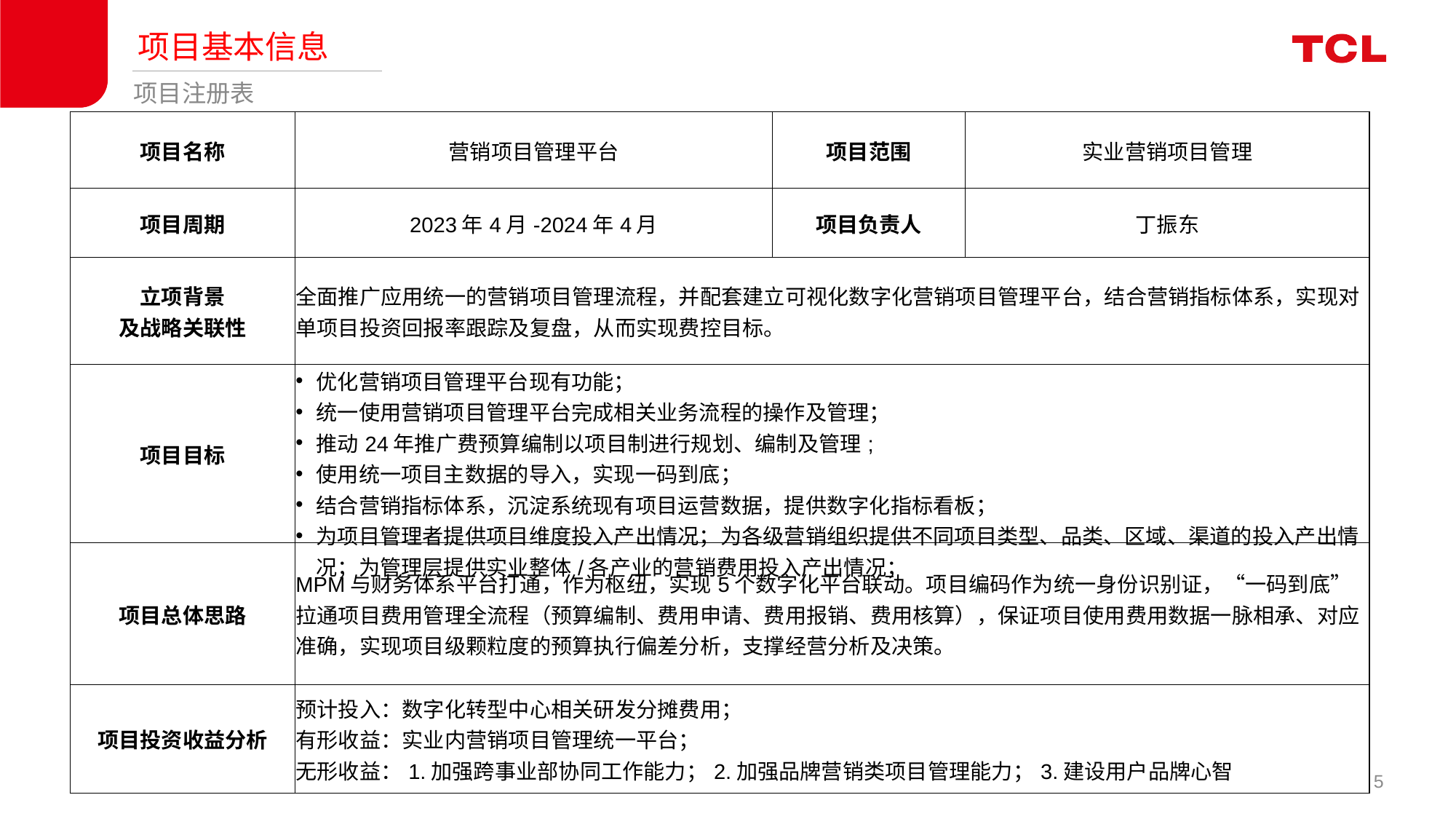

项目基本信息
项目注册表
| 项目名称 | 营销项目管理平台 | 项目范围 | 实业营销项目管理 |
| --- | --- | --- | --- |
| 项目周期 | 2023年4月-2024年4月 | 项目负责人 | 丁振东 |
| 立项背景 及战略关联性 | 全面推广应用统一的营销项目管理流程，并配套建立可视化数字化营销项目管理平台，结合营销指标体系，实现对单项目投资回报率跟踪及复盘，从而实现费控目标。 |  |  |
| 项目目标 | 优化营销项目管理平台现有功能； 统一使用营销项目管理平台完成相关业务流程的操作及管理； 推动24年推广费预算编制以项目制进行规划、编制及管理; 使用统一项目主数据的导入，实现一码到底； 结合营销指标体系，沉淀系统现有项目运营数据，提供数字化指标看板； 为项目管理者提供项目维度投入产出情况；为各级营销组织提供不同项目类型、品类、区域、渠道的投入产出情况；为管理层提供实业整体/各产业的营销费用投入产出情况； |  |  |
| 项目总体思路 | MPM与财务体系平台打通，作为枢纽，实现5个数字化平台联动。项目编码作为统一身份识别证，“一码到底”拉通项目费用管理全流程（预算编制、费用申请、费用报销、费用核算），保证项目使用费用数据一脉相承、对应准确，实现项目级颗粒度的预算执行偏差分析，支撑经营分析及决策。 |  |  |
| 项目投资收益分析 | 预计投入：数字化转型中心相关研发分摊费用； 有形收益：实业内营销项目管理统一平台； 无形收益：1.加强跨事业部协同工作能力；2.加强品牌营销类项目管理能力；3.建设用户品牌心智 |  |  |
5